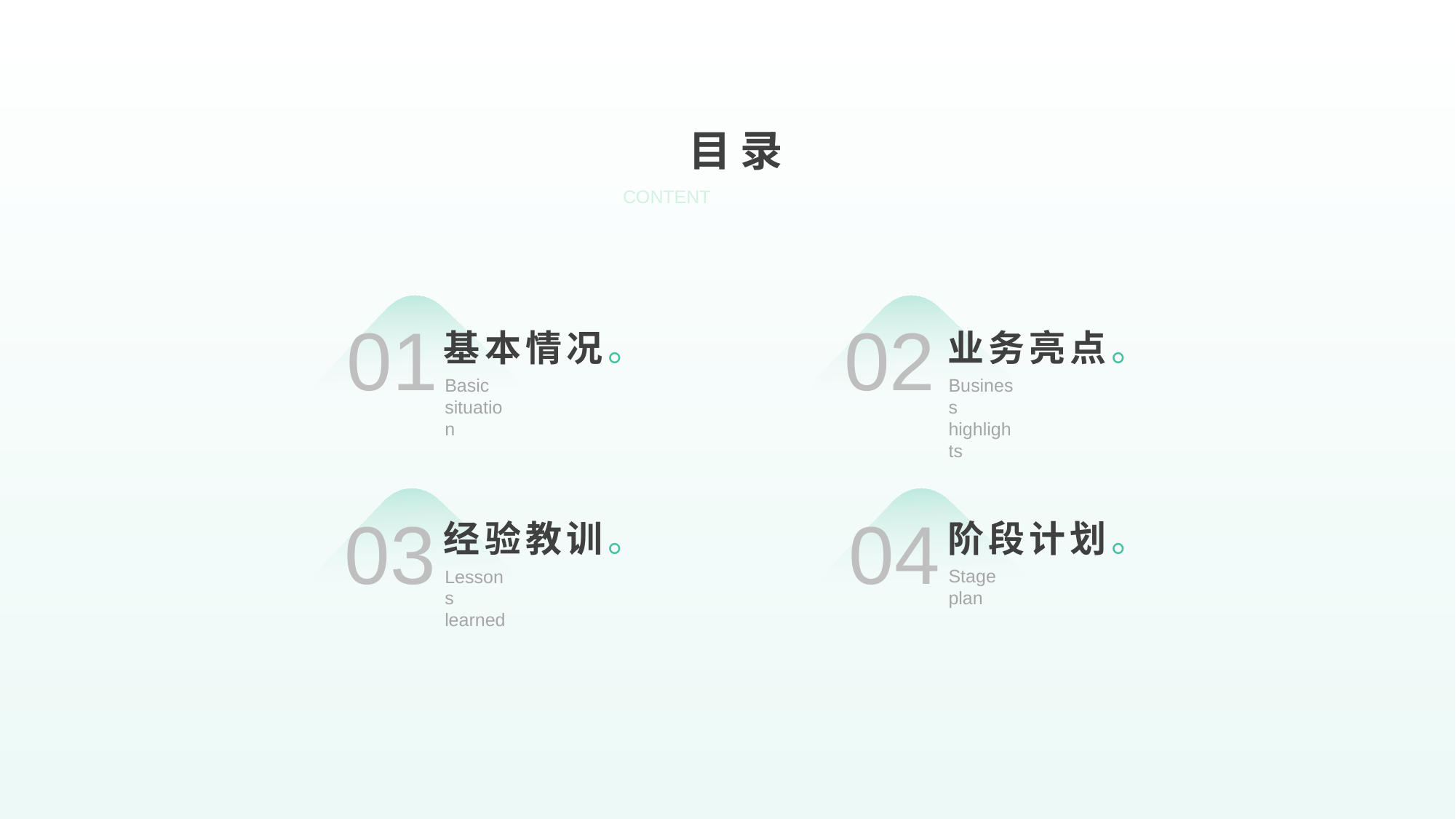

基本情况。
业务亮点。
Basic situation
Business highlights
阶段计划。
经验教训。
Stage plan
Lessons learned